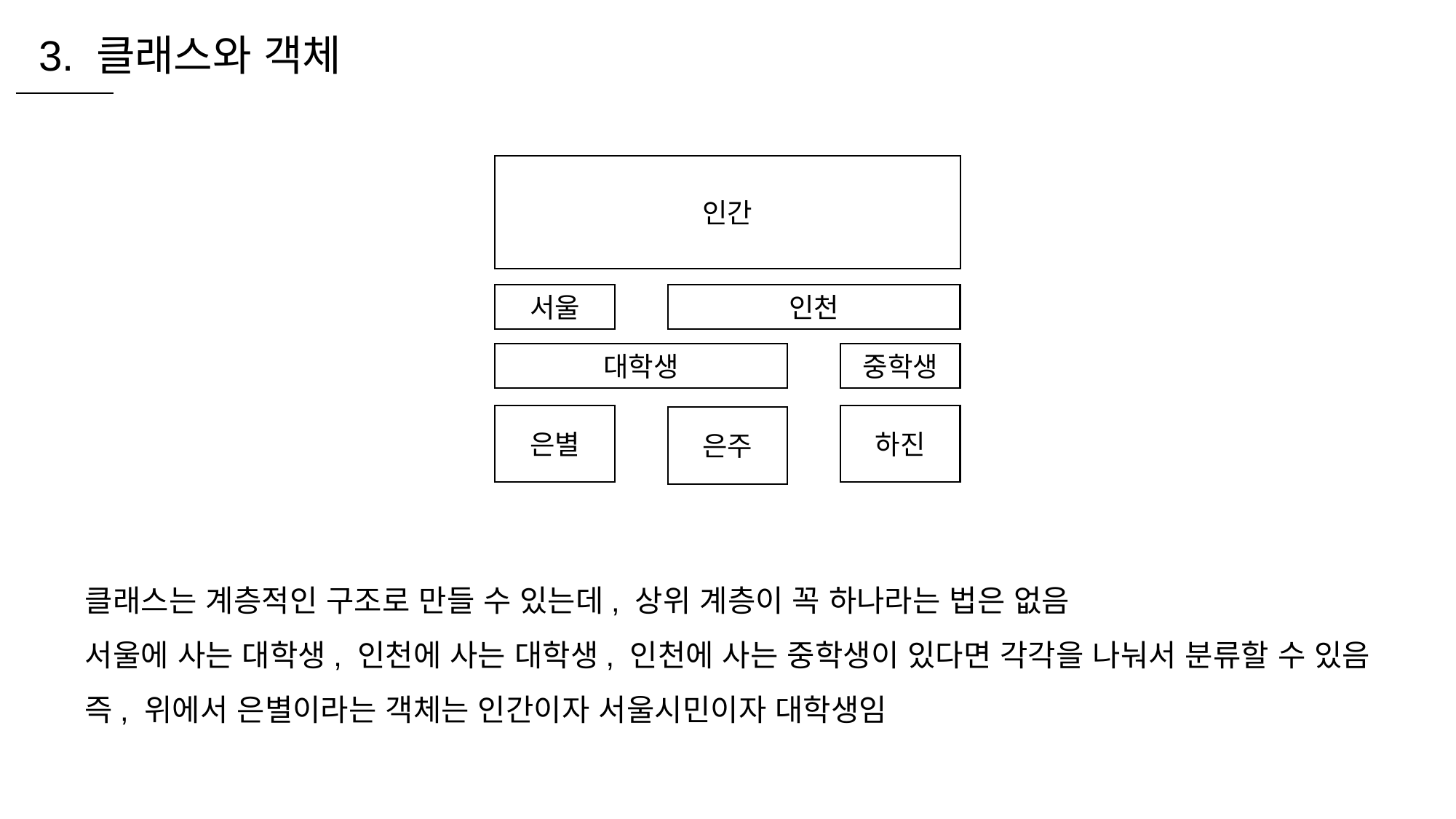

3. 클래스와 객체
인간
서울
인천
대학생
중학생
은별
하진
은주
클래스는 계층적인 구조로 만들 수 있는데, 상위 계층이 꼭 하나라는 법은 없음
서울에 사는 대학생, 인천에 사는 대학생, 인천에 사는 중학생이 있다면 각각을 나눠서 분류할 수 있음
즉, 위에서 은별이라는 객체는 인간이자 서울시민이자 대학생임